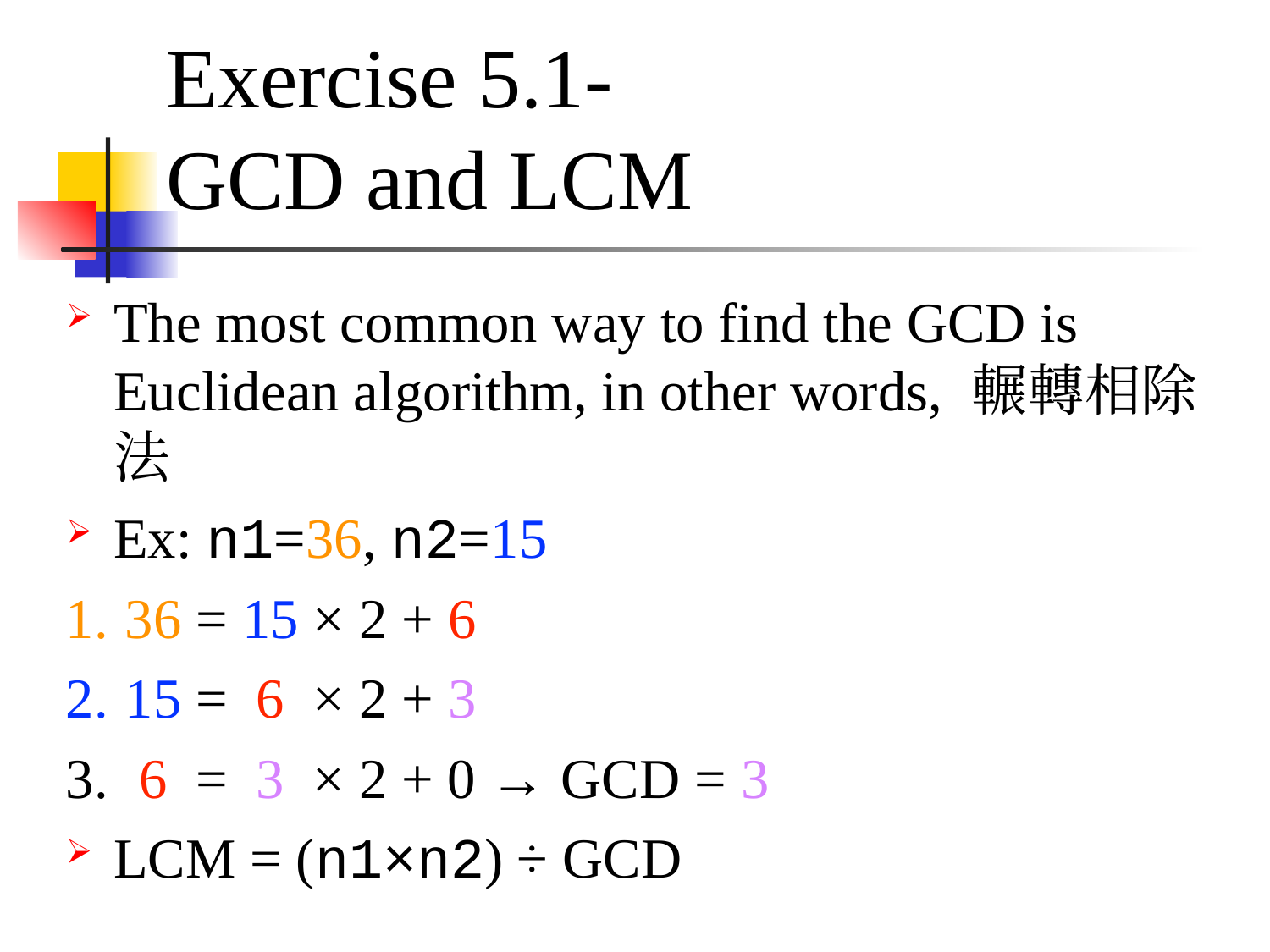

# Exercise 5.1-
GCD and LCM
The most common way to find the GCD is Euclidean algorithm, in other words, 輾轉相除法
Ex: n1=36, n2=15
36 = 15 × 2 + 6
15 =  6  × 2 + 3
 6  =  3  × 2 + 0 → GCD = 3
LCM = (n1×n2) ÷ GCD
3